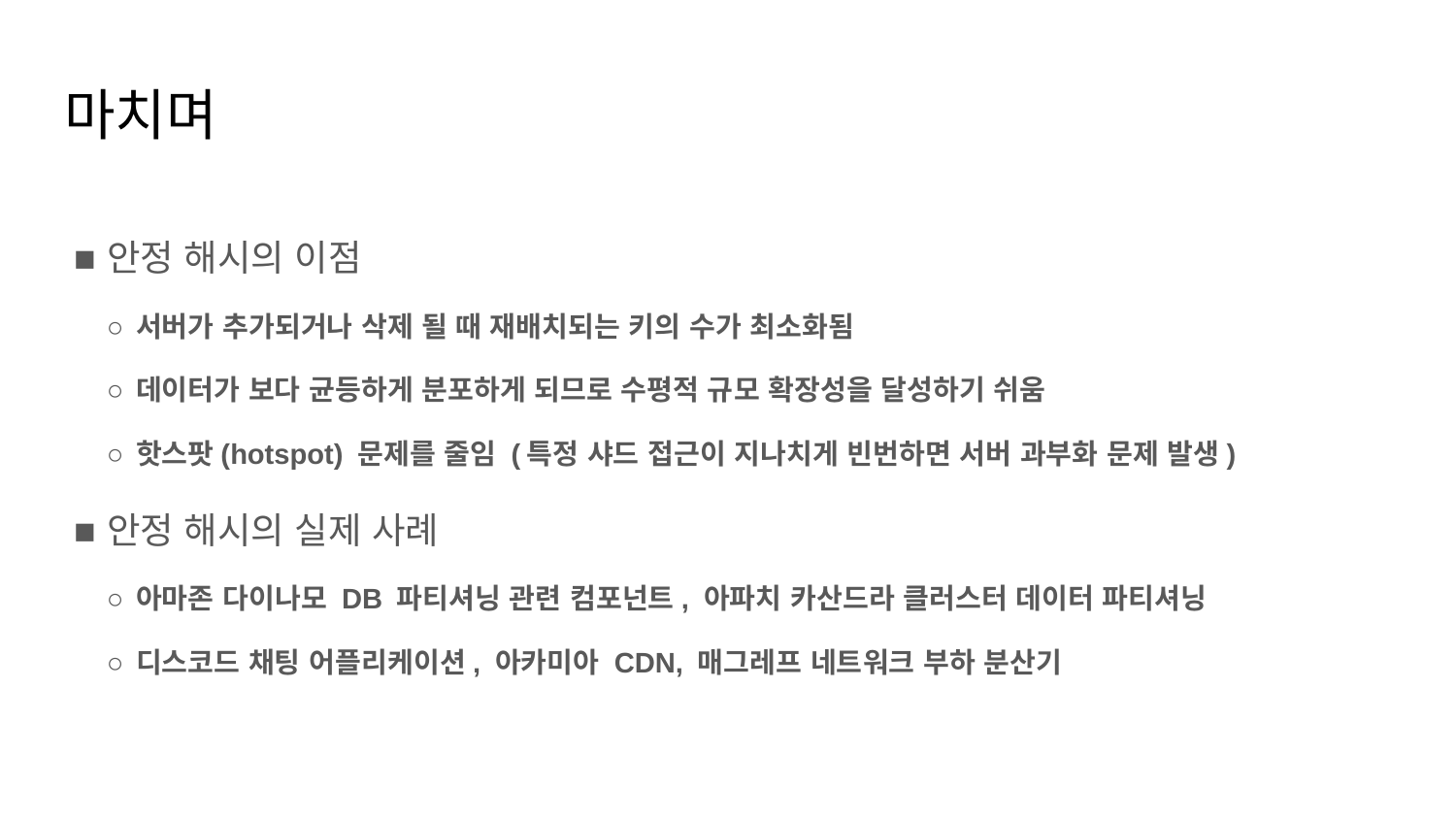

# 마치며
안정 해시의 이점
서버가 추가되거나 삭제 될 때 재배치되는 키의 수가 최소화됨
데이터가 보다 균등하게 분포하게 되므로 수평적 규모 확장성을 달성하기 쉬움
핫스팟(hotspot) 문제를 줄임 (특정 샤드 접근이 지나치게 빈번하면 서버 과부화 문제 발생)
안정 해시의 실제 사례
아마존 다이나모 DB 파티셔닝 관련 컴포넌트, 아파치 카산드라 클러스터 데이터 파티셔닝
디스코드 채팅 어플리케이션, 아카미아 CDN, 매그레프 네트워크 부하 분산기